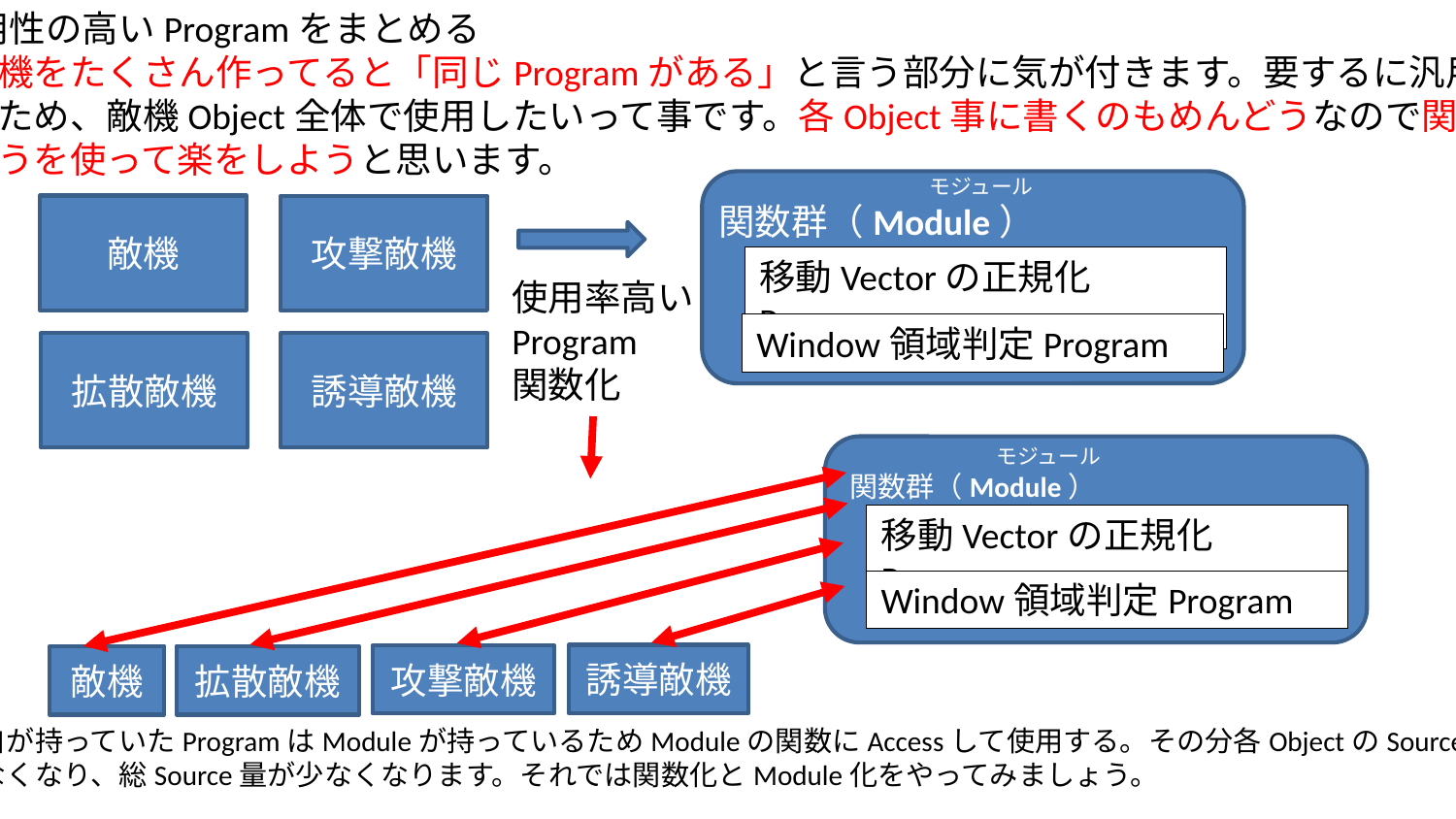

・汎用性の高いProgramをまとめる
　敵機をたくさん作ってると「同じProgramがある」と言う部分に気が付きます。要するに汎用性が
高いため、敵機Object全体で使用したいって事です。各Object事に書くのもめんどうなので関数
と言うを使って楽をしようと思います。
　　　　　　　　　　モジュール
関数群（Module）

敵機
攻撃敵機

移動Vectorの正規化Program
使用率高い
Program
関数化
Window領域判定Program
拡散敵機
誘導敵機

　　　　　　　モジュール
関数群（Module）
移動Vectorの正規化Program
Window領域判定Program
誘導敵機
攻撃敵機
敵機
拡散敵機
各自が持っていたProgramはModuleが持っているためModuleの関数にAccessして使用する。その分各ObjectのSourceは
少なくなり、総Source量が少なくなります。それでは関数化とModule化をやってみましょう。